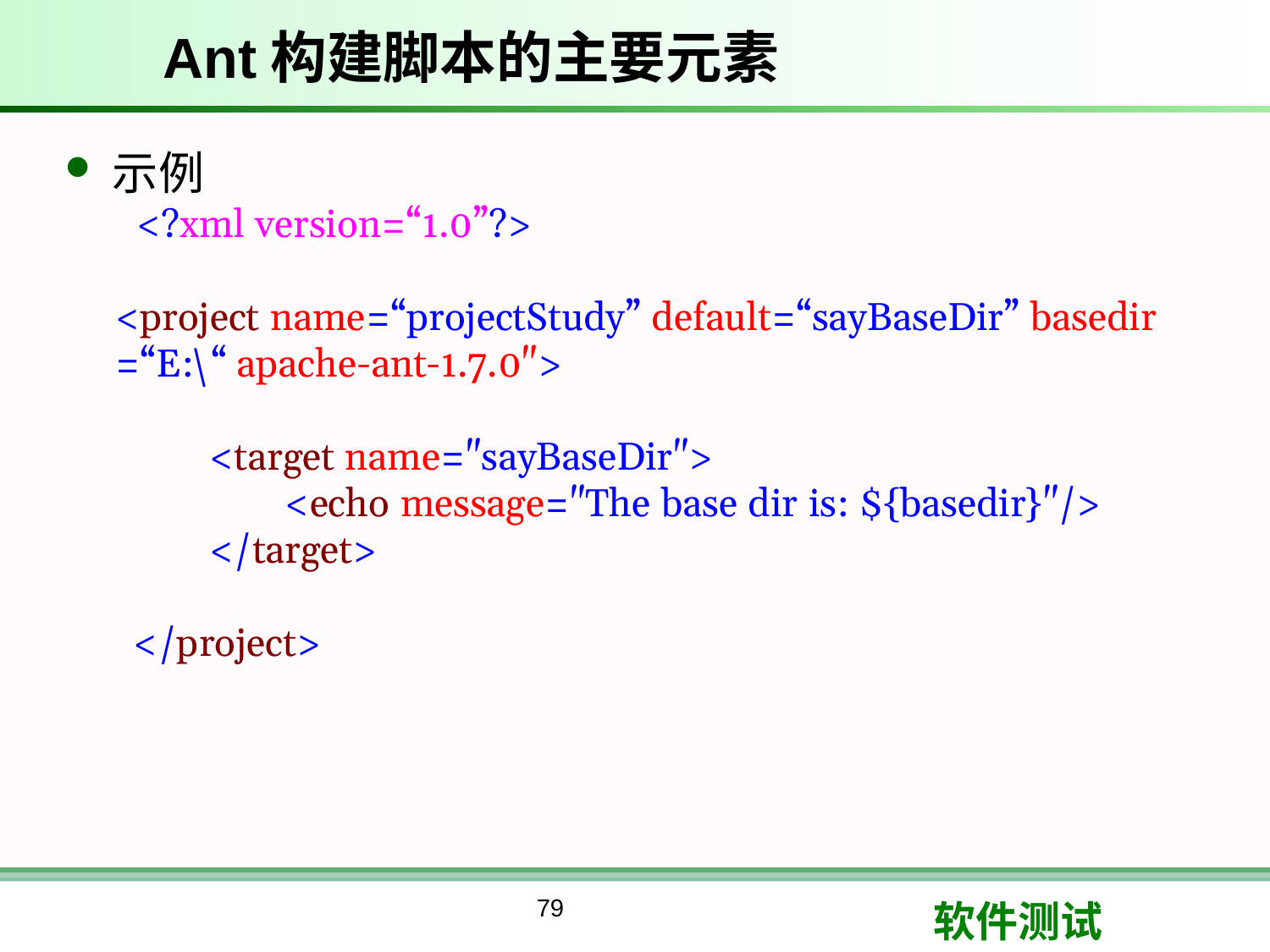

# Ant构建脚本的主要元素
示例

  <?xml version=“1.0”?>
  <project name=“projectStudy” default=“sayBaseDir” basedir=“E:\“ apache-ant-1.7.0">
         <target name="sayBaseDir">
                <echo message="The base dir is: ${basedir}"/>
         </target>
  </project>
79